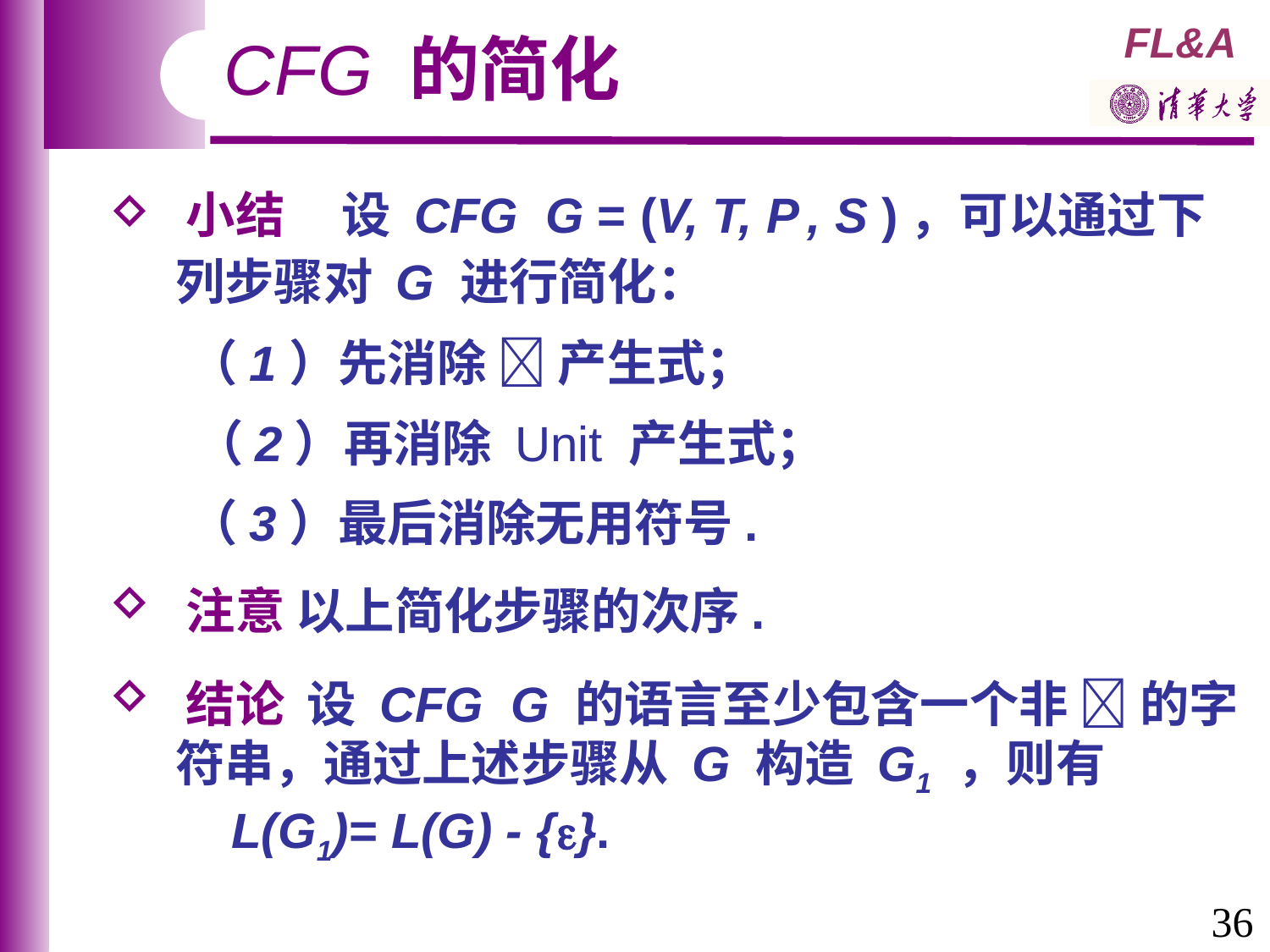

CFG 的简化
  小结      设 CFG  G = (V, T, P , S )，可以通过下
     列步骤对 G 进行简化：

         （1）先消除 ε 产生式；

        （2）再消除 Unit 产生式；

         （3）最后消除无用符号.
  注意 以上简化步骤的次序.
  结论  设 CFG  G 的语言至少包含一个非 ε 的字
     符串，通过上述步骤从 G 构造 G1 ，则有
         L(G1)= L(G) - {ε}.
36